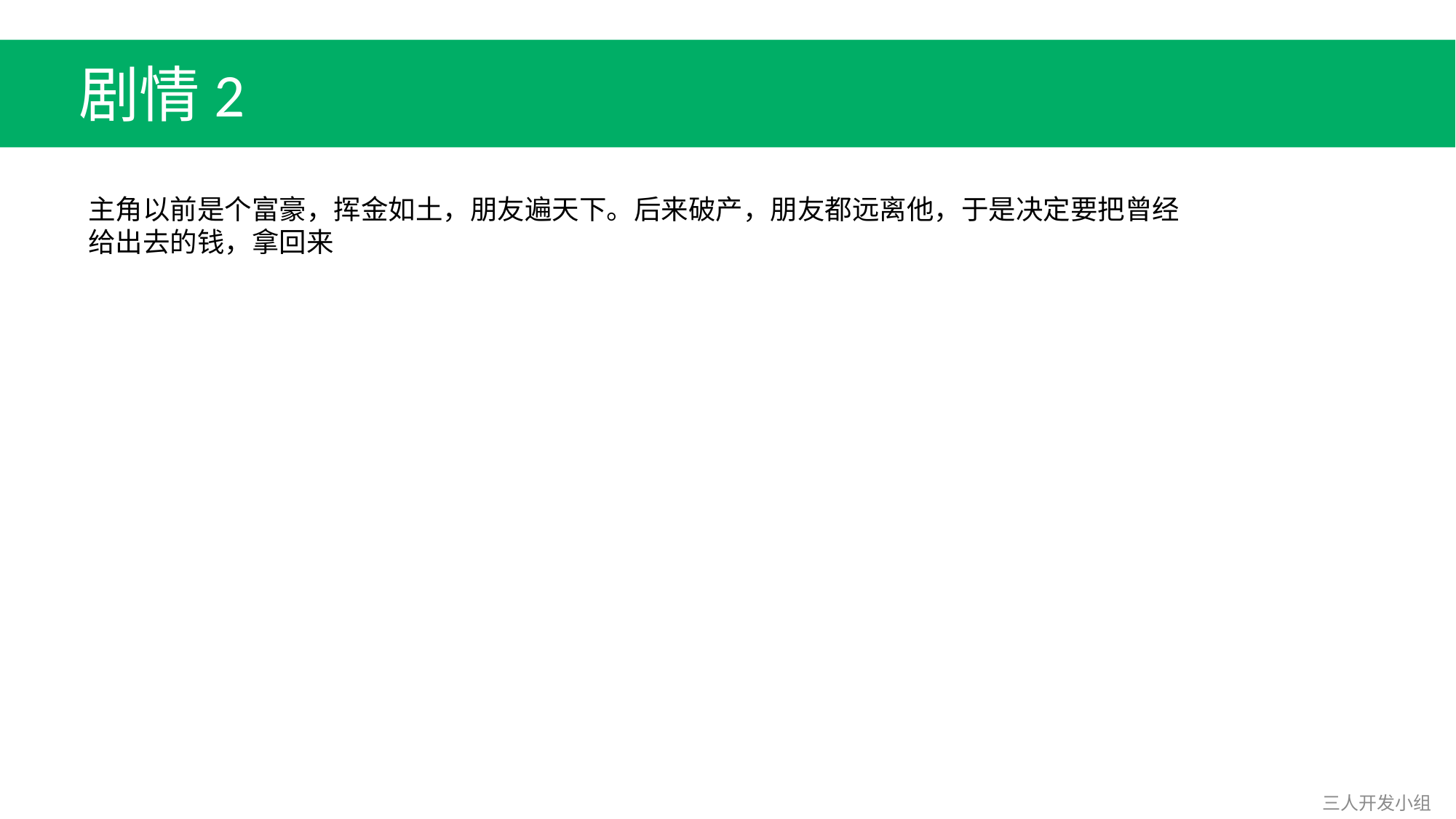

剧情2
主角以前是个富豪，挥金如土，朋友遍天下。后来破产，朋友都远离他，于是决定要把曾经给出去的钱，拿回来
三人开发小组